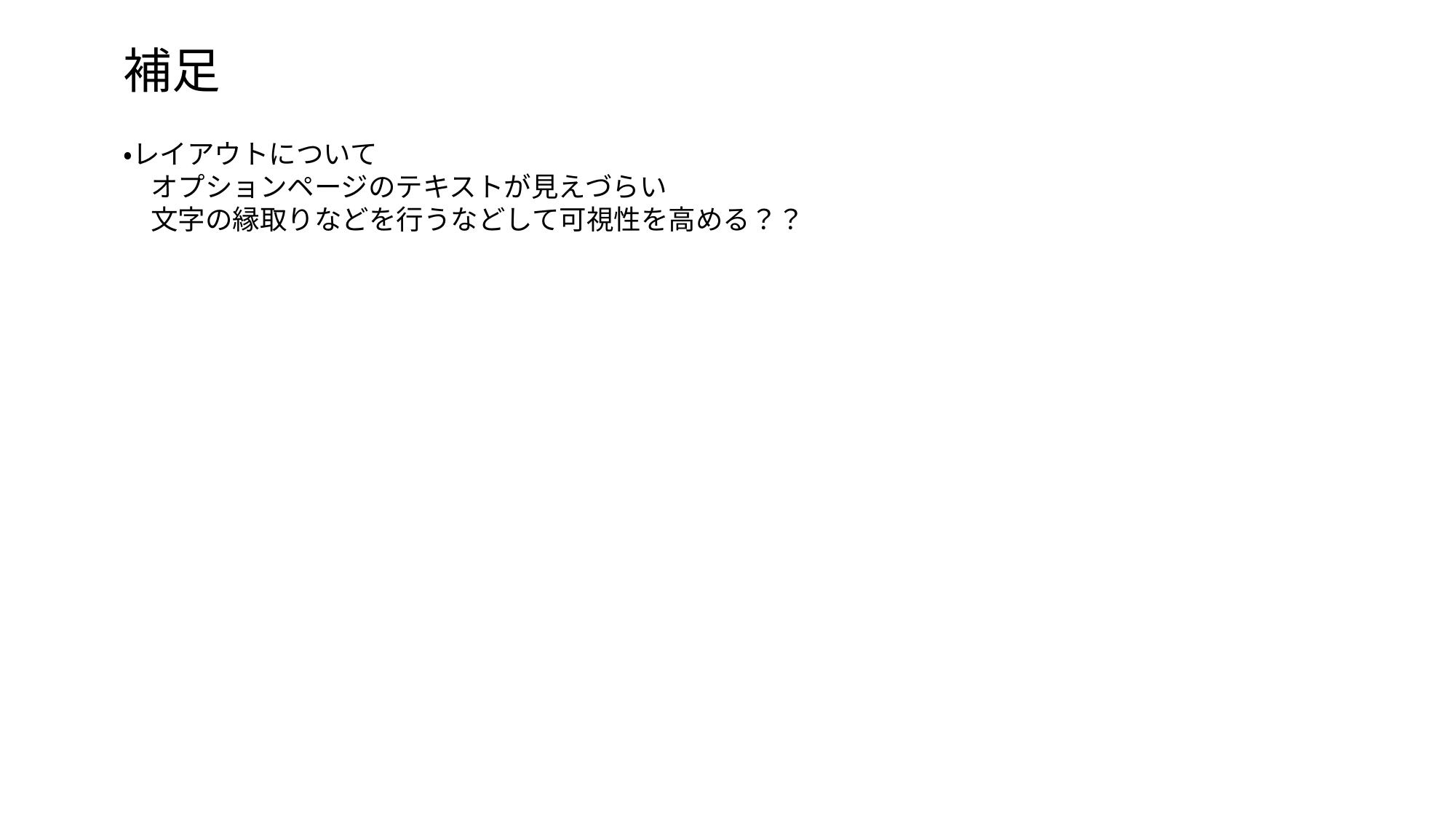

補足
・レイアウトについて
　オプションページのテキストが見えづらい
　文字の縁取りなどを行うなどして可視性を高める？？